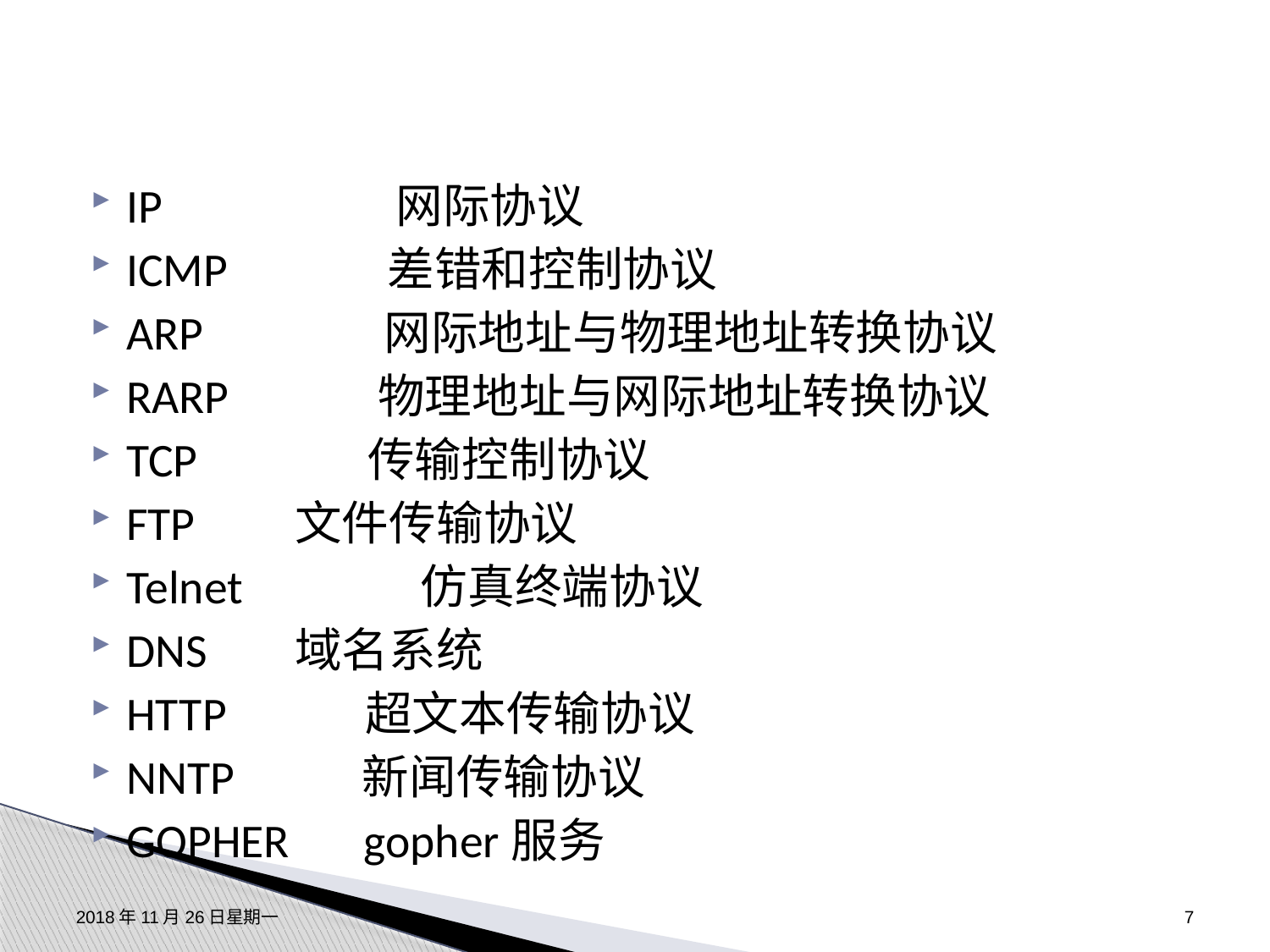

#
IP                     网际协议
ICMP              差错和控制协议
ARP                网际地址与物理地址转换协议
RARP             物理地址与网际地址转换协议
TCP               传输控制协议
FTP    	   文件传输协议
Telnet 	   仿真终端协议
DNS    	   域名系统
HTTP            超文本传输协议
NNTP           新闻传输协议
GOPHER       gopher服务

2018年11月26日星期一
7